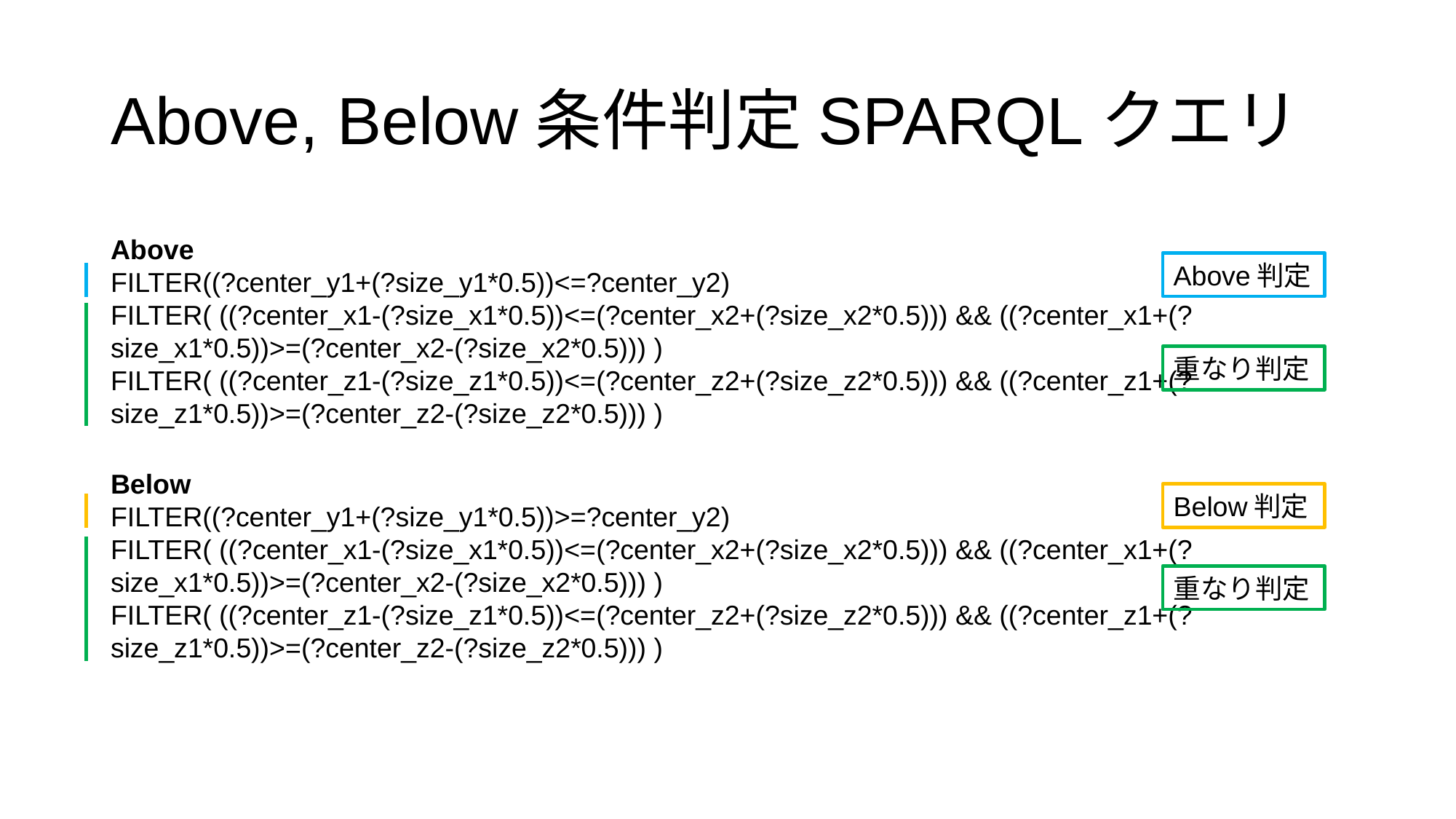

# Above, Below条件判定SPARQLクエリ
Above
FILTER((?center_y1+(?size_y1*0.5))<=?center_y2)
FILTER( ((?center_x1-(?size_x1*0.5))<=(?center_x2+(?size_x2*0.5))) && ((?center_x1+(?size_x1*0.5))>=(?center_x2-(?size_x2*0.5))) )
FILTER( ((?center_z1-(?size_z1*0.5))<=(?center_z2+(?size_z2*0.5))) && ((?center_z1+(?size_z1*0.5))>=(?center_z2-(?size_z2*0.5))) )
Above判定
重なり判定
Below
FILTER((?center_y1+(?size_y1*0.5))>=?center_y2)
FILTER( ((?center_x1-(?size_x1*0.5))<=(?center_x2+(?size_x2*0.5))) && ((?center_x1+(?size_x1*0.5))>=(?center_x2-(?size_x2*0.5))) )
FILTER( ((?center_z1-(?size_z1*0.5))<=(?center_z2+(?size_z2*0.5))) && ((?center_z1+(?size_z1*0.5))>=(?center_z2-(?size_z2*0.5))) )
Below判定
重なり判定